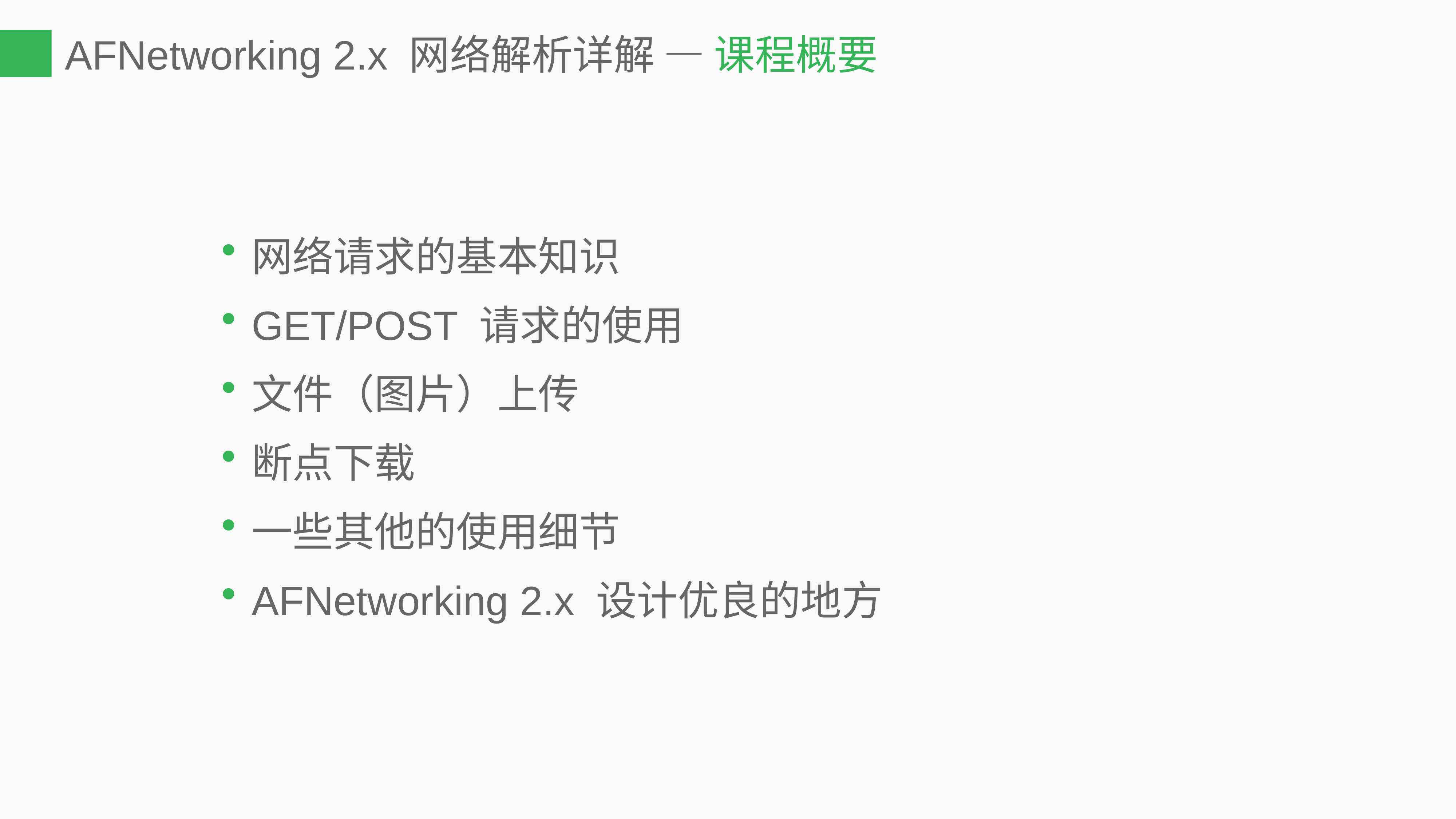

AFNetworking 2.x 网络解析详解 — 课程概要

网络请求的基本知识
GET/POST 请求的使用
文件（图片）上传
断点下载
一些其他的使用细节
AFNetworking 2.x 设计优良的地方